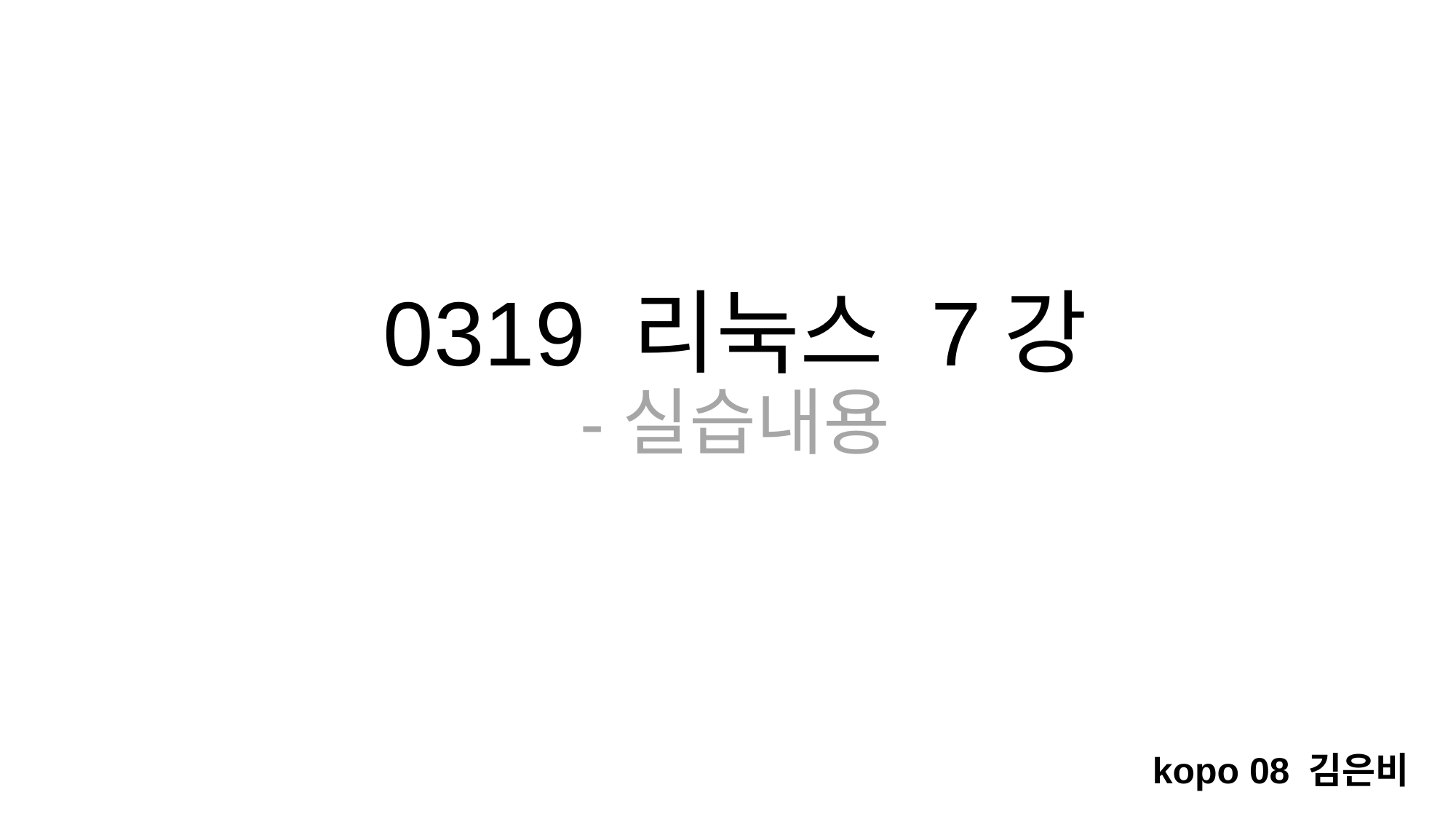

# 0319 리눅스 7강 -실습내용
kopo 08 김은비